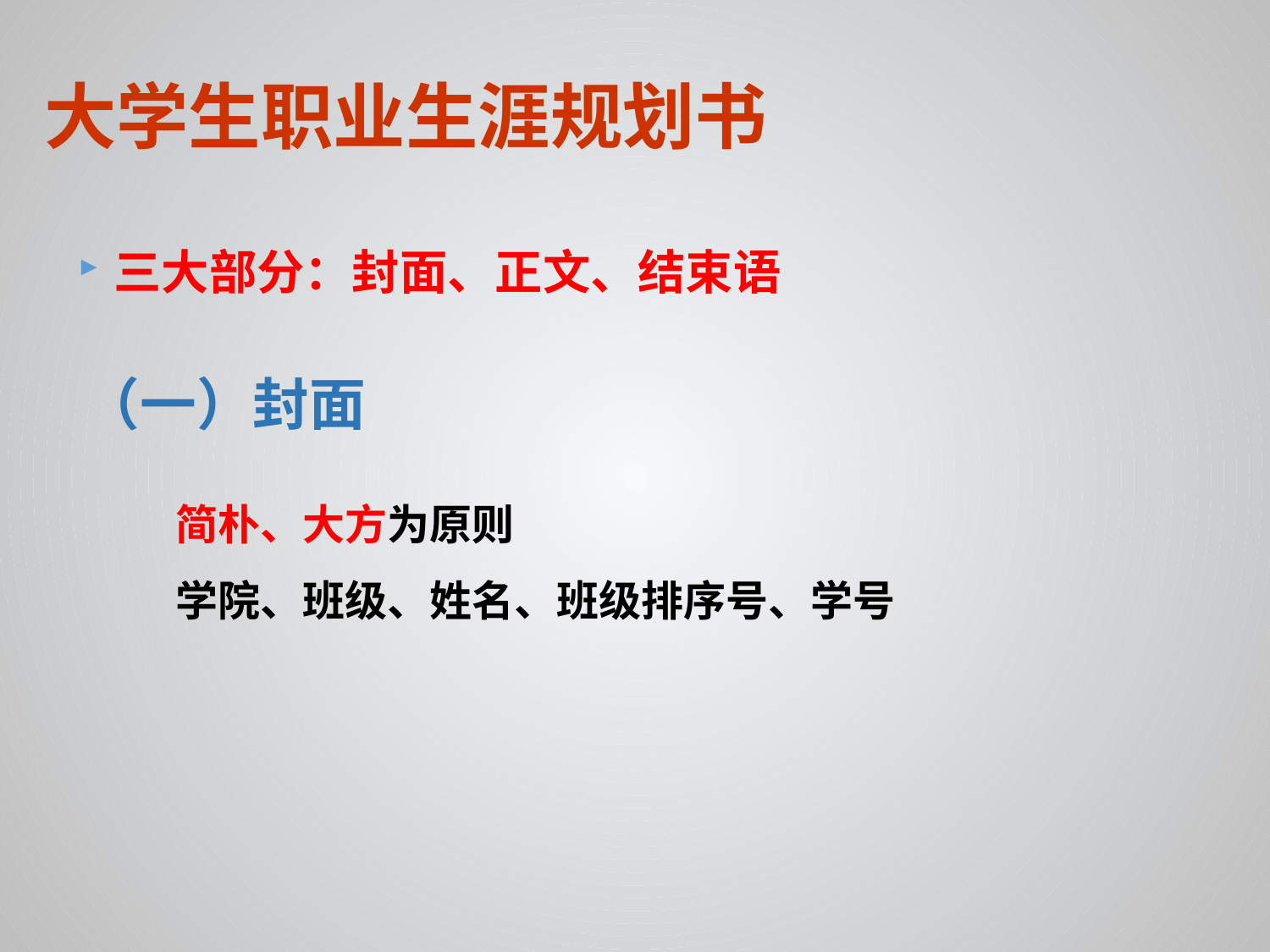

大学生职业生涯规划书
三大部分：封面、正文、结束语
（一）封面
        简朴、大方为原则
        学院、班级、姓名、班级排序号、学号